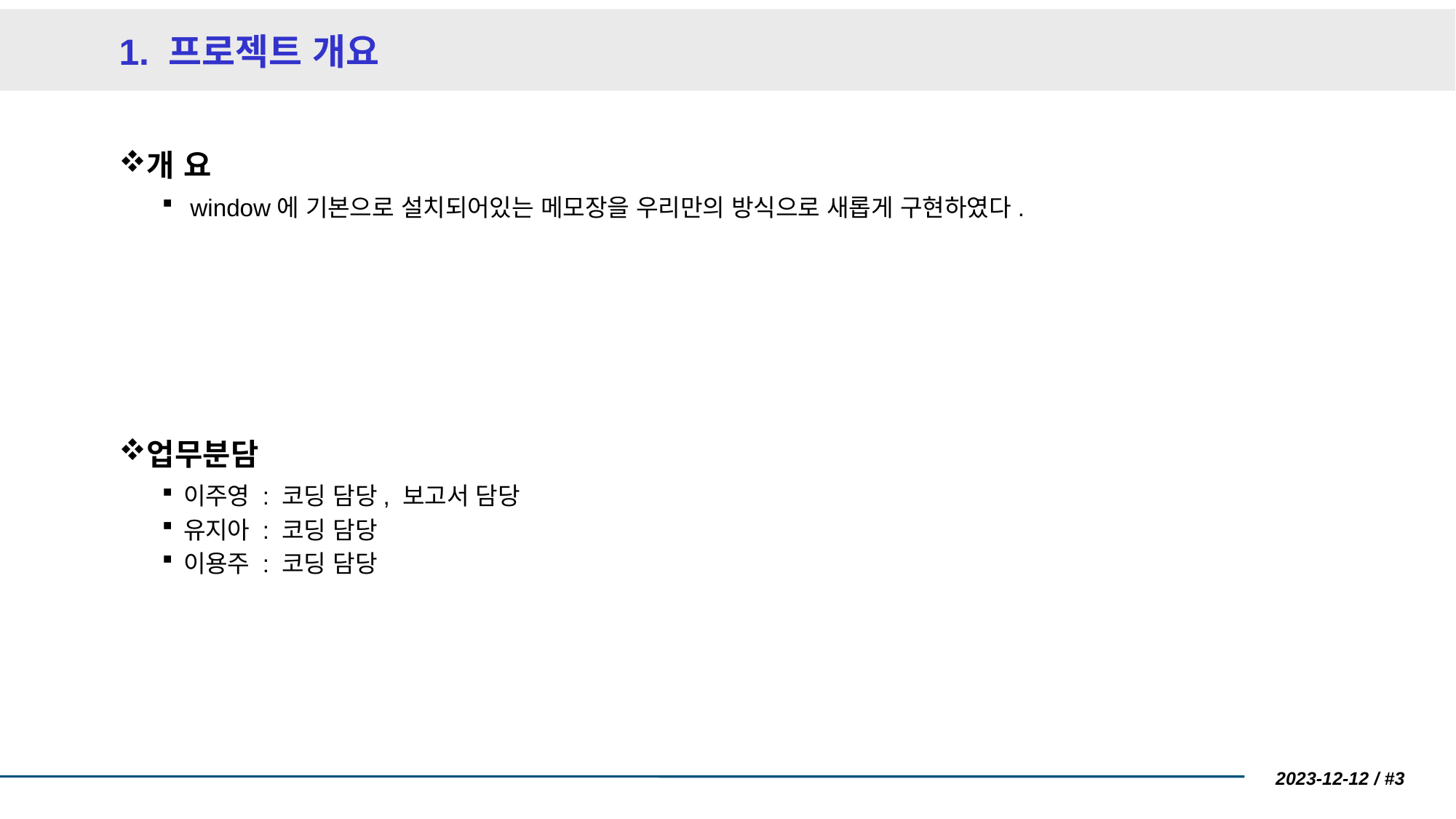

# 1. 프로젝트 개요
개 요
 window에 기본으로 설치되어있는 메모장을 우리만의 방식으로 새롭게 구현하였다.

업무분담
이주영 : 코딩 담당, 보고서 담당
유지아 : 코딩 담당
이용주 : 코딩 담당